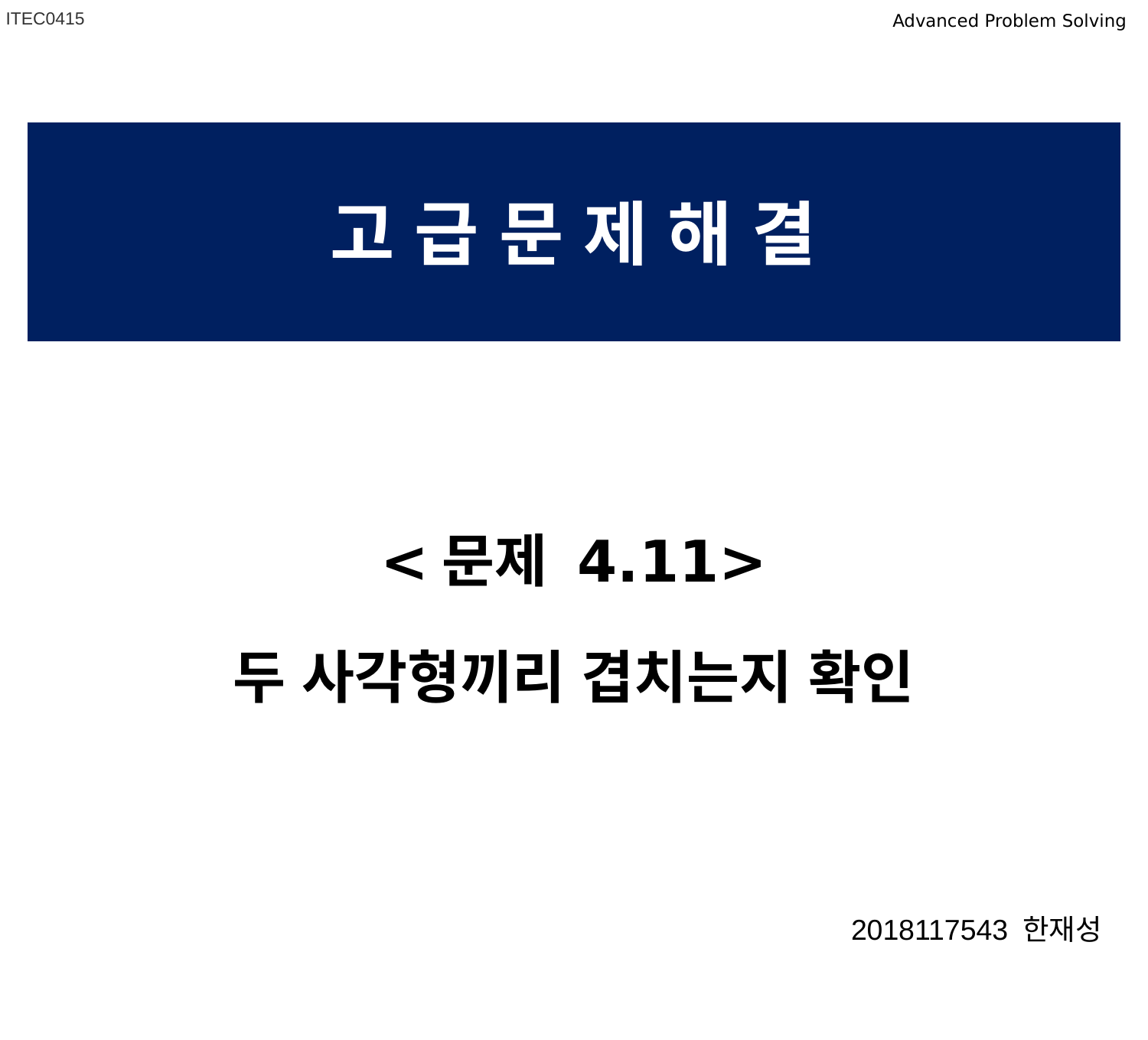

ITEC0415
Advanced Problem Solving
# 고 급 문 제 해 결
<문제 4.11>
두 사각형끼리 겹치는지 확인
2018117543 한재성